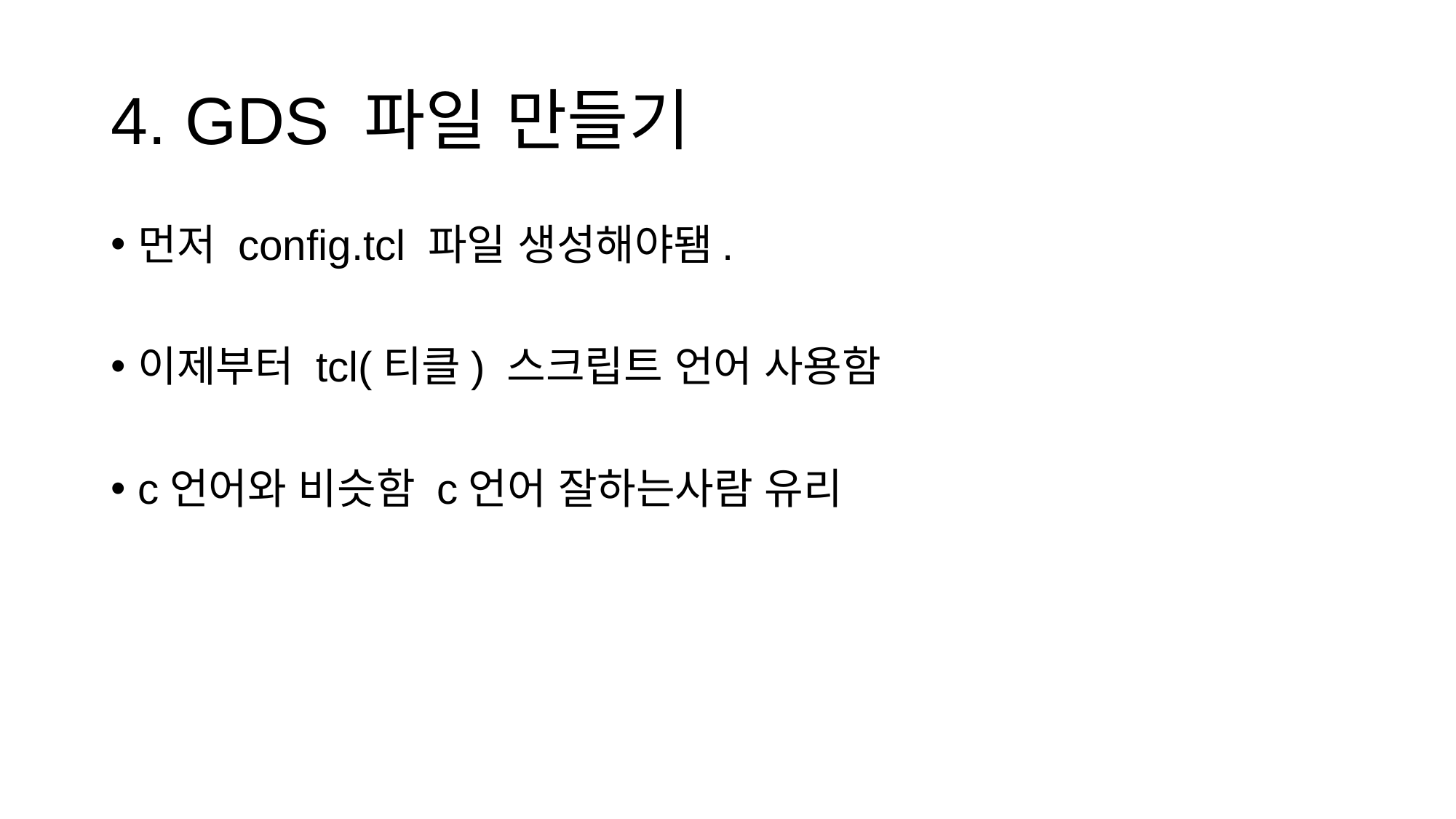

# 4. GDS 파일 만들기
먼저 config.tcl 파일 생성해야됌.

이제부터 tcl(티클) 스크립트 언어 사용함

c언어와 비슷함 c언어 잘하는사람 유리